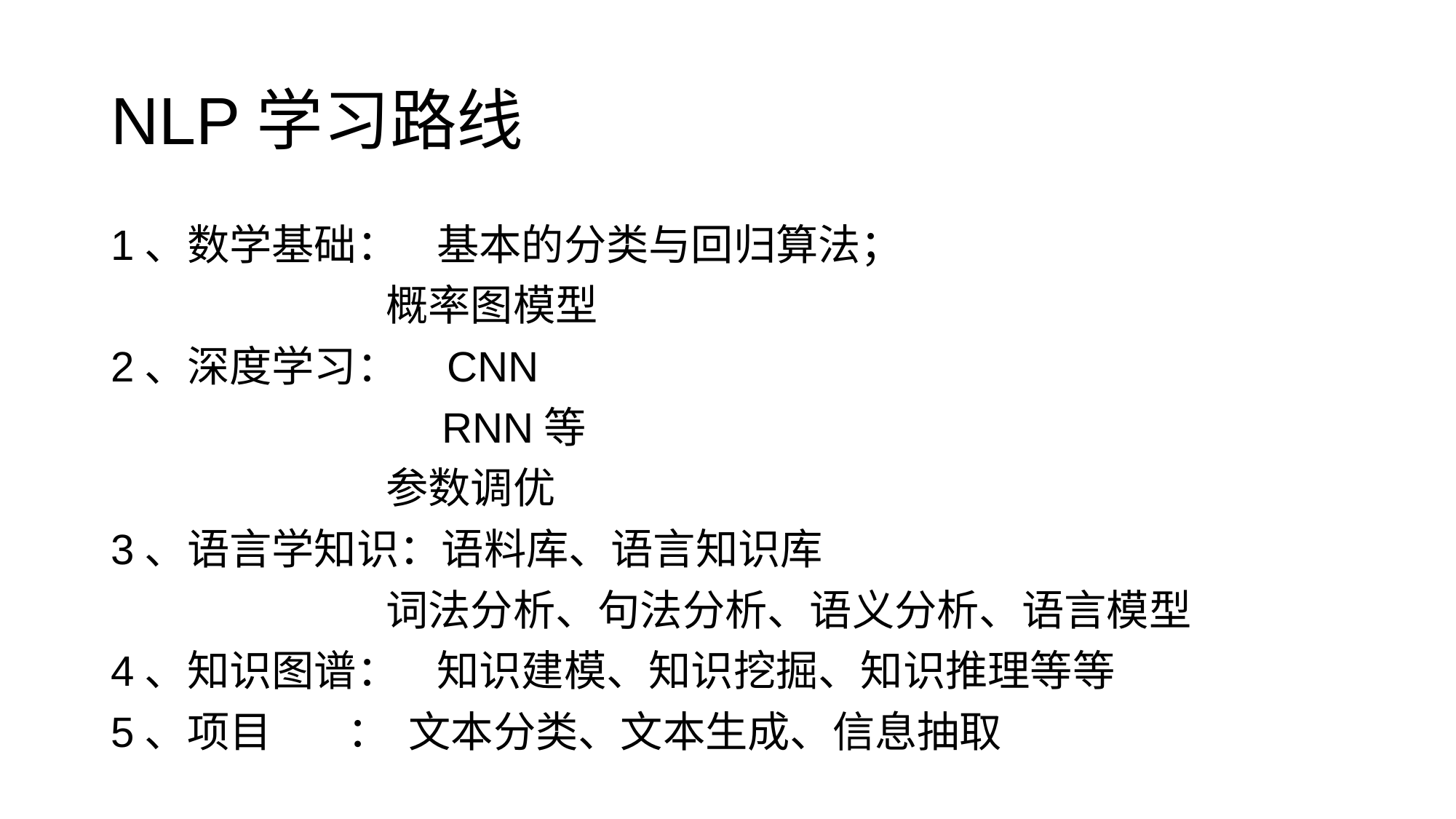

# NLP学习路线
1、数学基础：    基本的分类与回归算法；
                            概率图模型
2、深度学习：    CNN
                            RNN等
                            参数调优
3、语言学知识：语料库、语言知识库
                            词法分析、句法分析、语义分析、语言模型
4、知识图谱：    知识建模、知识挖掘、知识推理等等
5、项目        ：  文本分类、文本生成、信息抽取